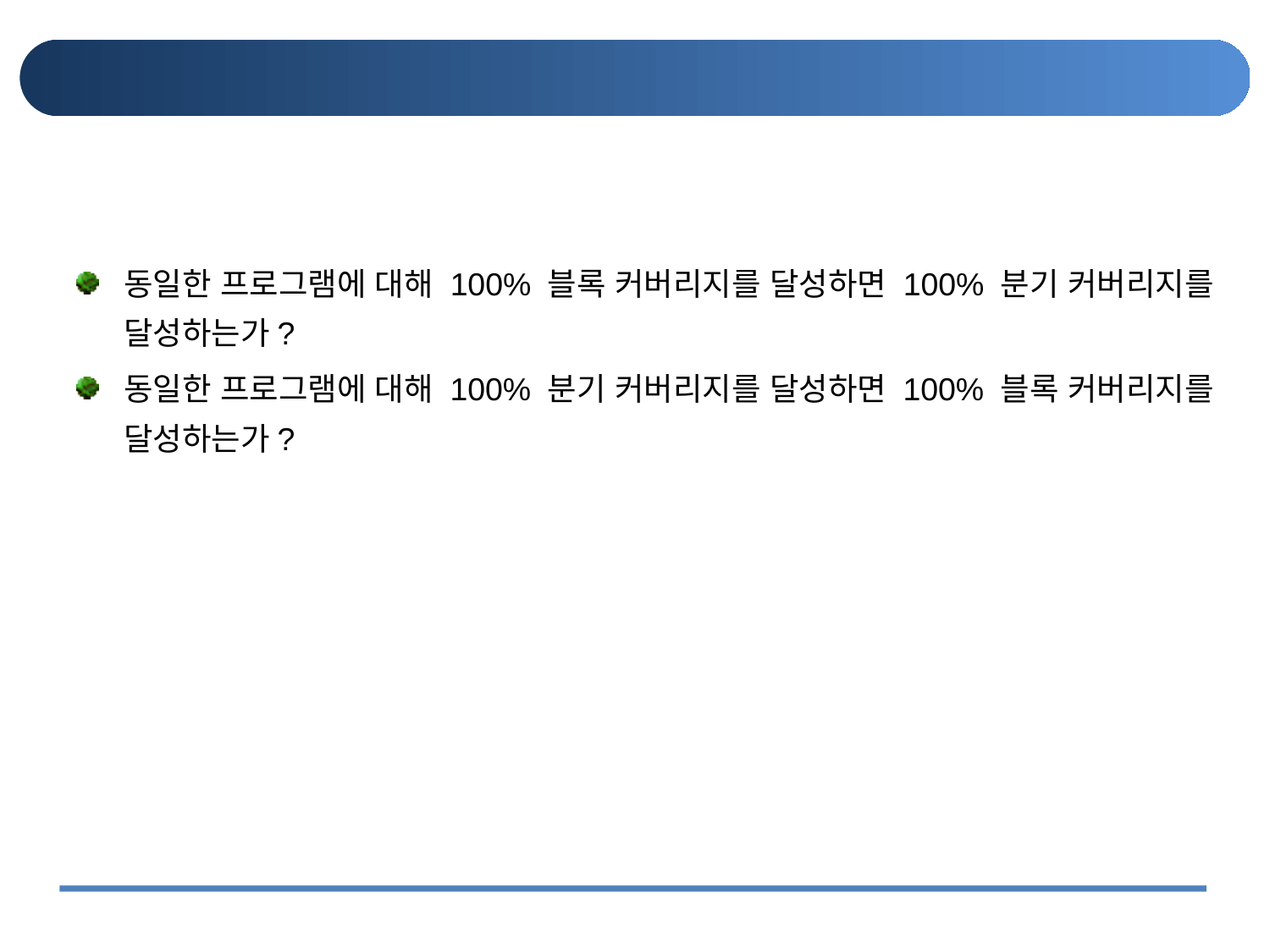

#

동일한 프로그램에 대해 100% 블록 커버리지를 달성하면 100% 분기 커버리지를 달성하는가?
동일한 프로그램에 대해 100% 분기 커버리지를 달성하면 100% 블록 커버리지를 달성하는가?